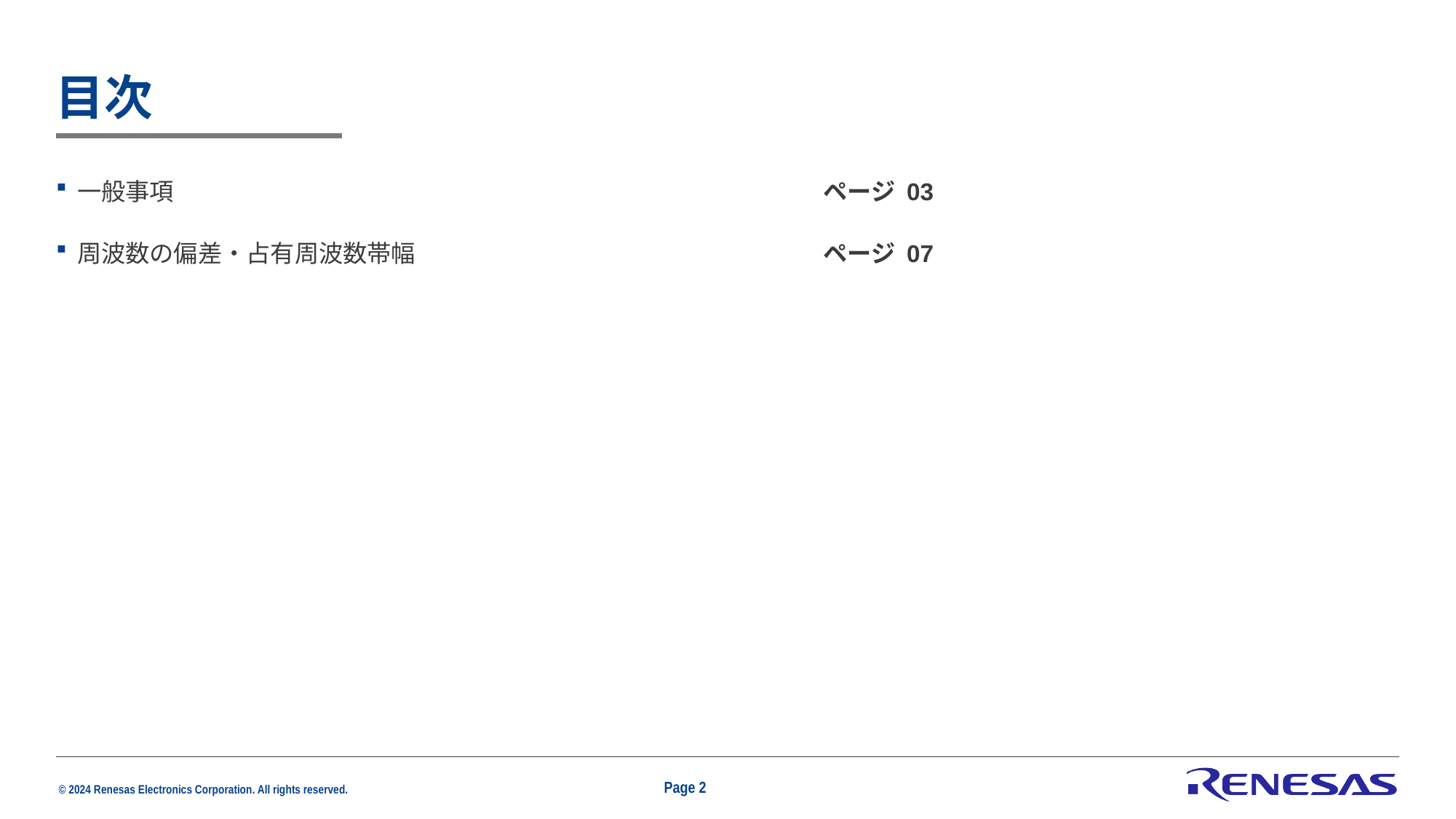

# 目次
一般事項	ページ 03
周波数の偏差・占有周波数帯幅	ページ 07